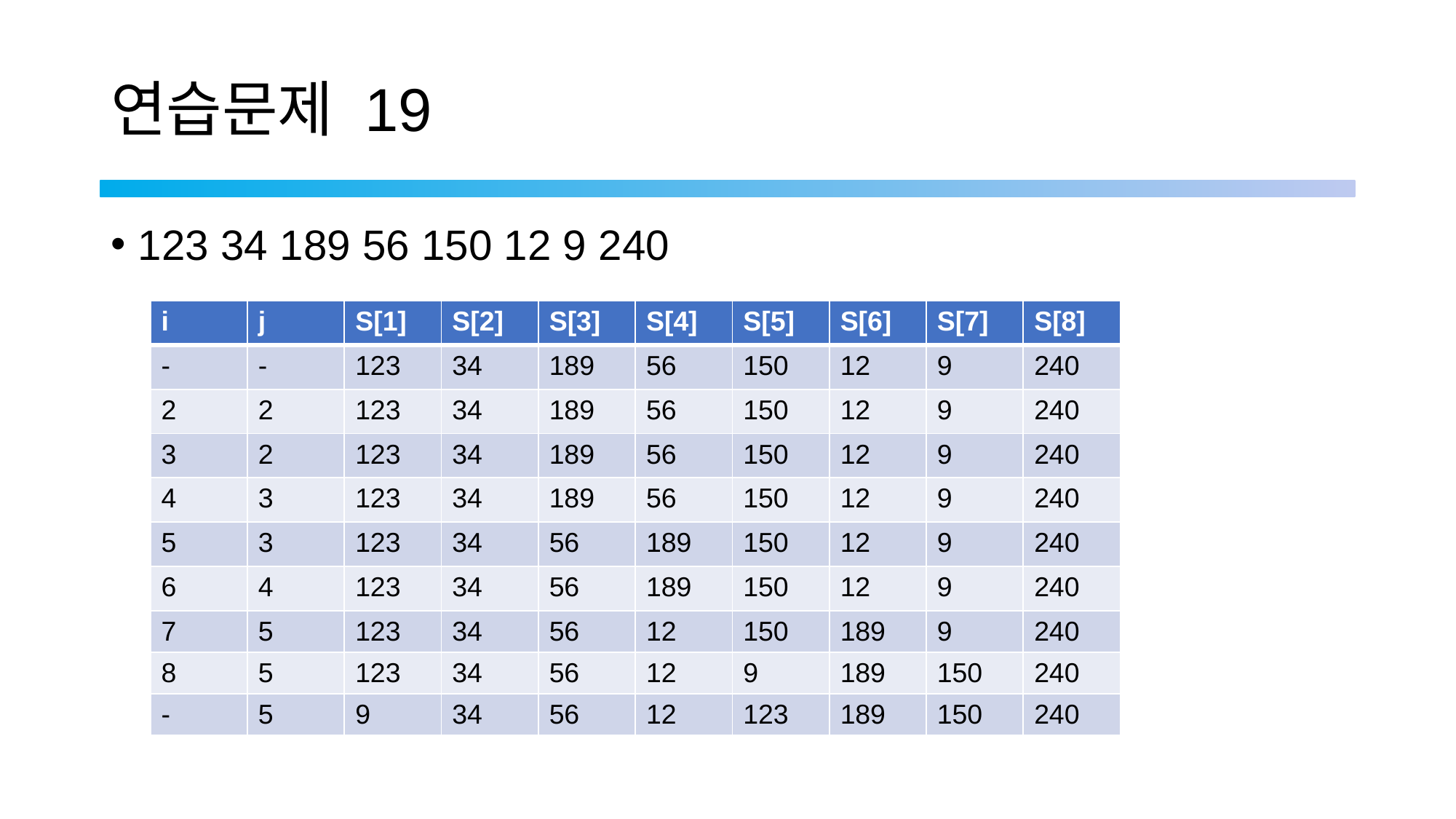

# 연습문제 19
123 34 189 56 150 12 9 240
| i | j | S[1] | S[2] | S[3] | S[4] | S[5] | S[6] | S[7] | S[8] |
| --- | --- | --- | --- | --- | --- | --- | --- | --- | --- |
| - | - | 123 | 34 | 189 | 56 | 150 | 12 | 9 | 240 |
| 2 | 2 | 123 | 34 | 189 | 56 | 150 | 12 | 9 | 240 |
| 3 | 2 | 123 | 34 | 189 | 56 | 150 | 12 | 9 | 240 |
| 4 | 3 | 123 | 34 | 189 | 56 | 150 | 12 | 9 | 240 |
| 5 | 3 | 123 | 34 | 56 | 189 | 150 | 12 | 9 | 240 |
| 6 | 4 | 123 | 34 | 56 | 189 | 150 | 12 | 9 | 240 |
| 7 | 5 | 123 | 34 | 56 | 12 | 150 | 189 | 9 | 240 |
| 8 | 5 | 123 | 34 | 56 | 12 | 9 | 189 | 150 | 240 |
| - | 5 | 9 | 34 | 56 | 12 | 123 | 189 | 150 | 240 |